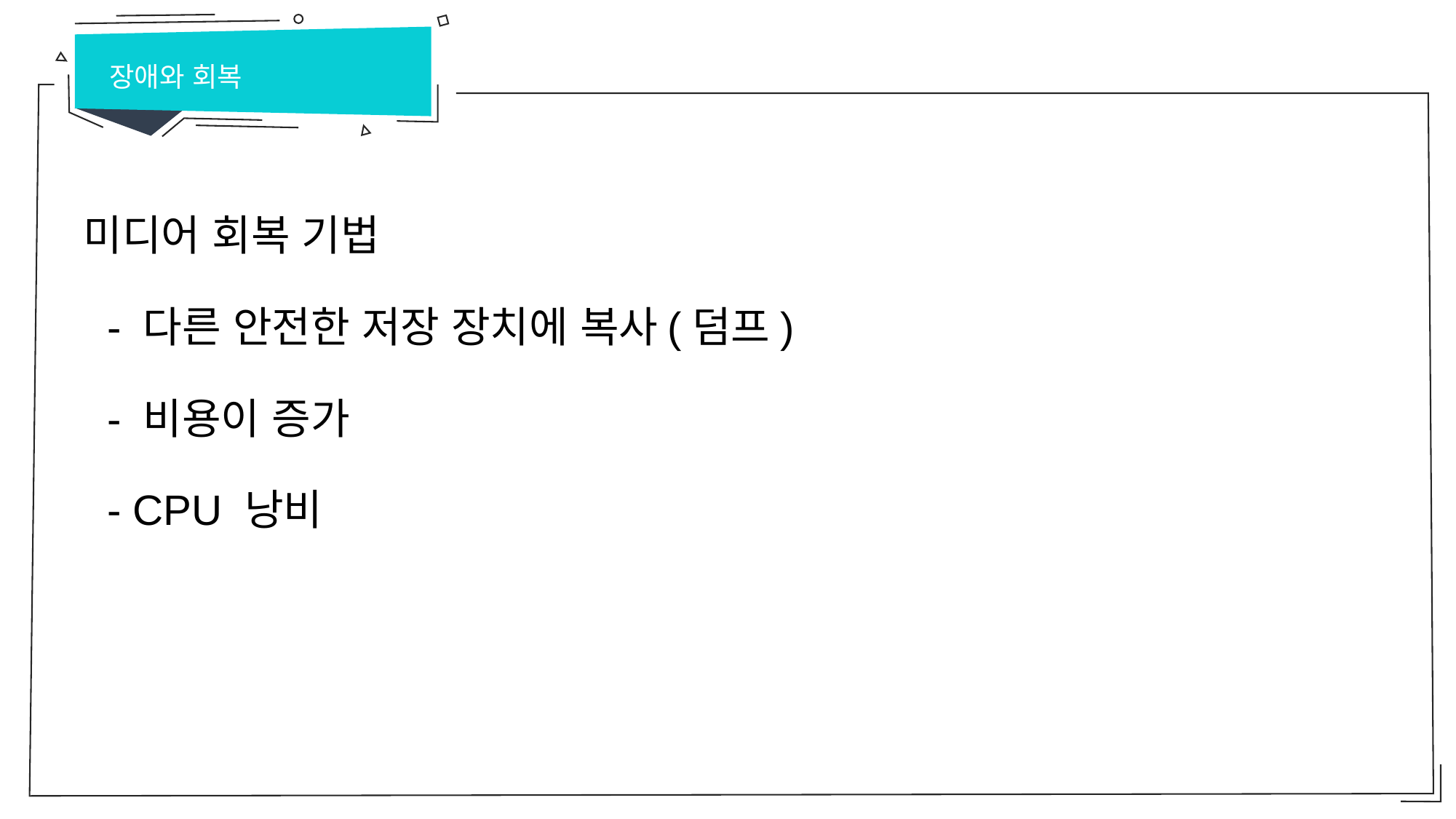

장애와 회복

미디어 회복 기법
  - 다른 안전한 저장 장치에 복사(덤프)
  - 비용이 증가
  - CPU 낭비